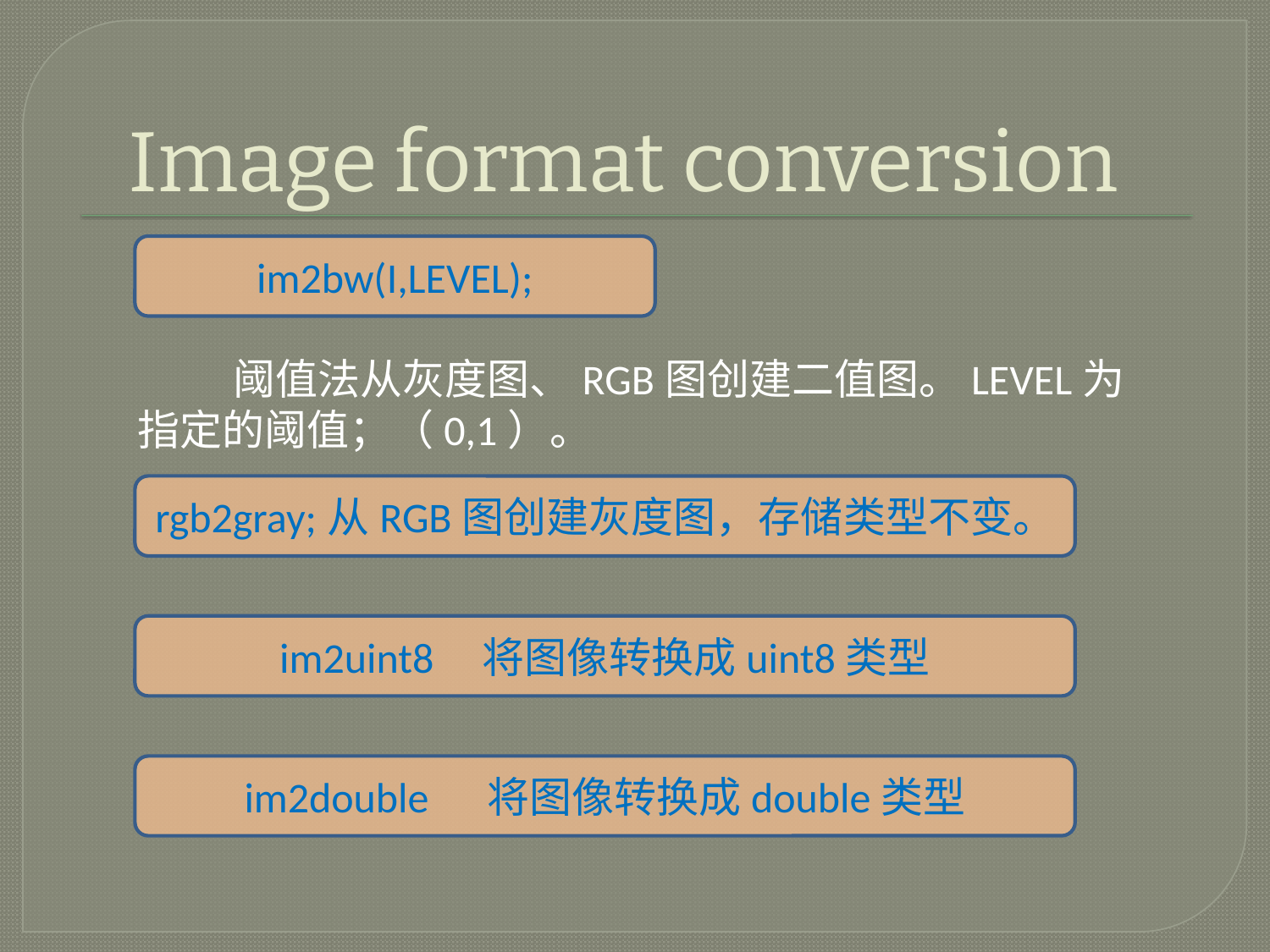

# Image format conversion
im2bw(I,LEVEL);
         阈值法从灰度图、RGB图创建二值图。LEVEL为指定的阈值；（0,1）。
rgb2gray;从RGB图创建灰度图，存储类型不变。
im2uint8    将图像转换成uint8类型
im2double     将图像转换成double类型